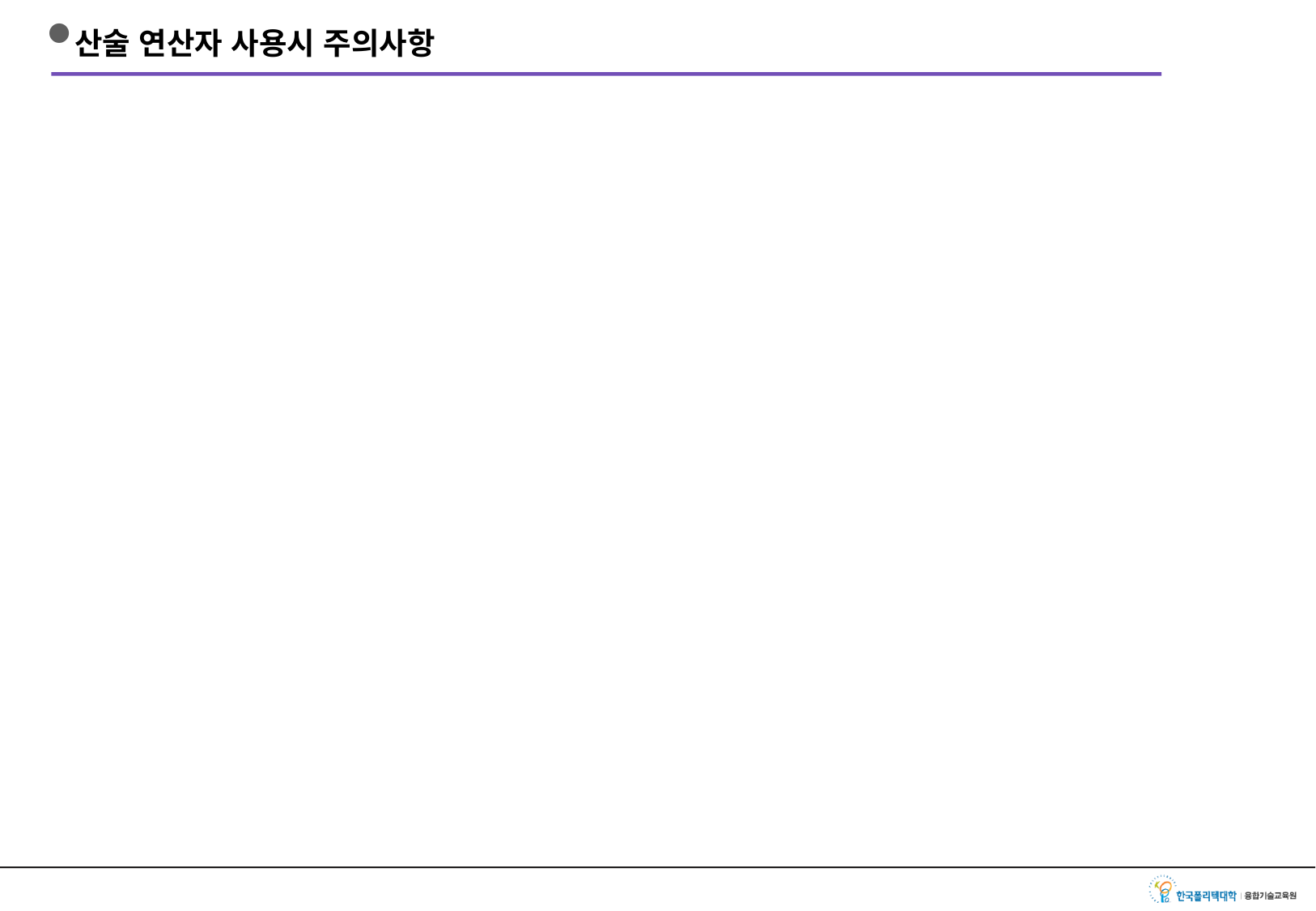

# 산술 연산자 사용시 주의사항
연산자에는 우선 순위가 있다.
우선 순위 보다는 가독성을 위해서 ‘( )’를 이용하라.

연산 작업시에 두 변수의 타입에 주의하라.
정수와 정수의 연산 = 정수
정수와 실수의 연산 = 실수